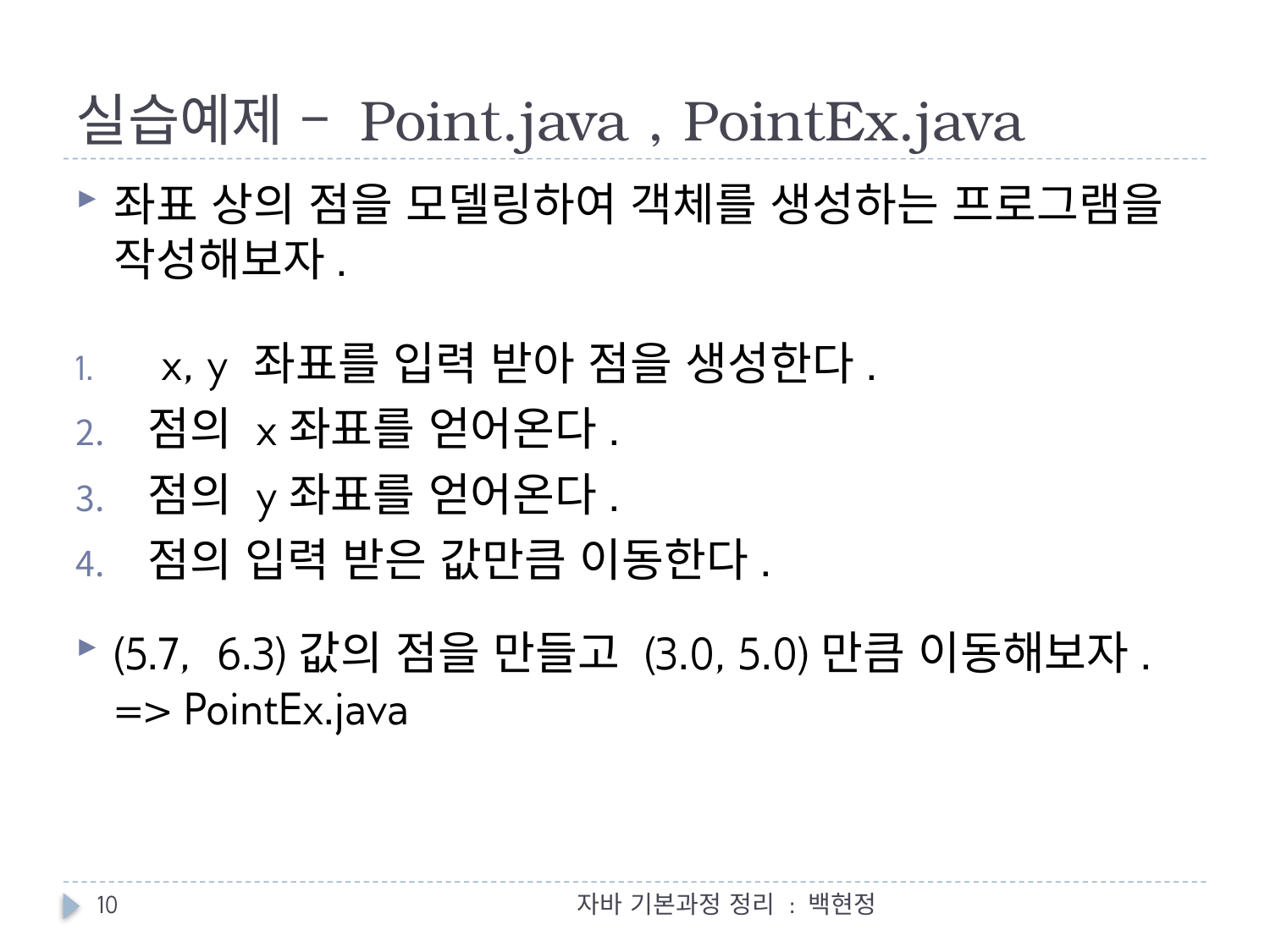

# 실습예제 – Point.java , PointEx.java
좌표 상의 점을 모델링하여 객체를 생성하는 프로그램을 작성해보자.

(5.7,  6.3)값의 점을 만들고 (3.0, 5.0)만큼 이동해보자. => PointEx.java

 x, y 좌표를 입력 받아 점을 생성한다.
점의 x좌표를 얻어온다.
점의 y좌표를 얻어온다.
점의 입력 받은 값만큼 이동한다.

10
자바 기본과정 정리 : 백현정